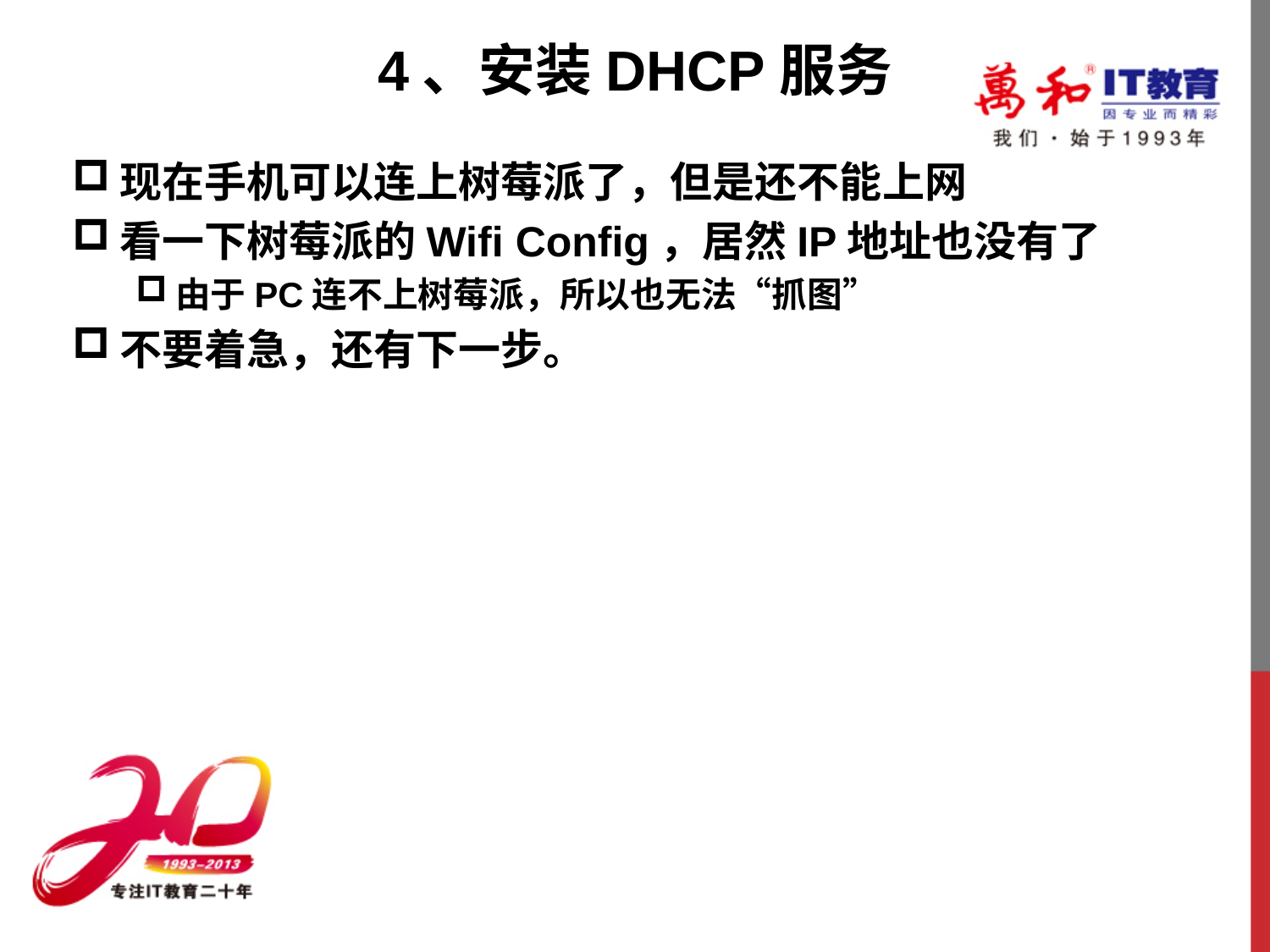

# 4、安装DHCP服务
现在手机可以连上树莓派了，但是还不能上网
看一下树莓派的Wifi Config，居然IP地址也没有了
由于PC连不上树莓派，所以也无法“抓图”
不要着急，还有下一步。